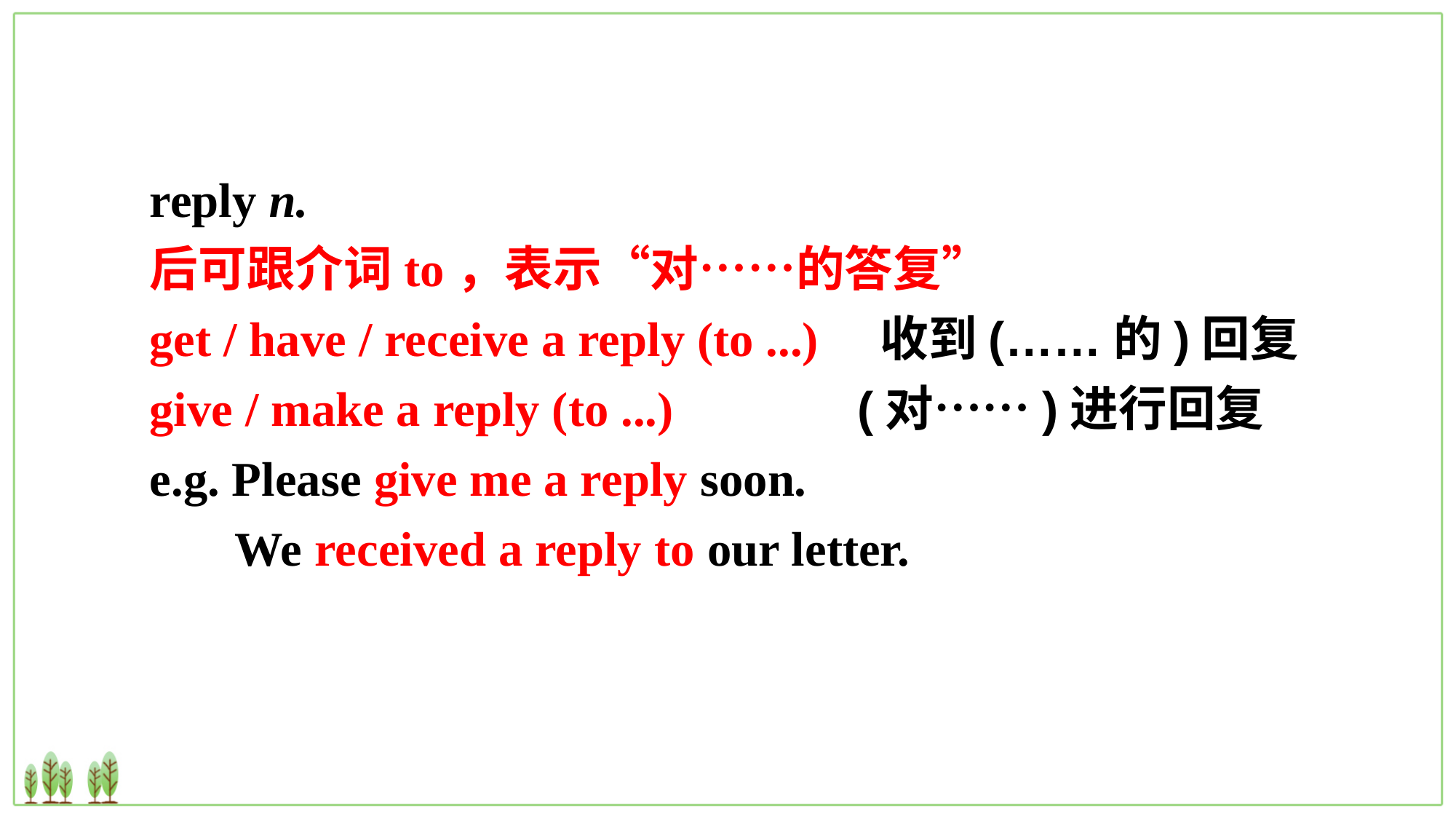

reply n.
后可跟介词to，表示“对……的答复”
get / have / receive a reply (to ...)    收到(……的)回复
give / make a reply (to ...)               (对……)进行回复
e.g. Please give me a reply soon.
       We received a reply to our letter.